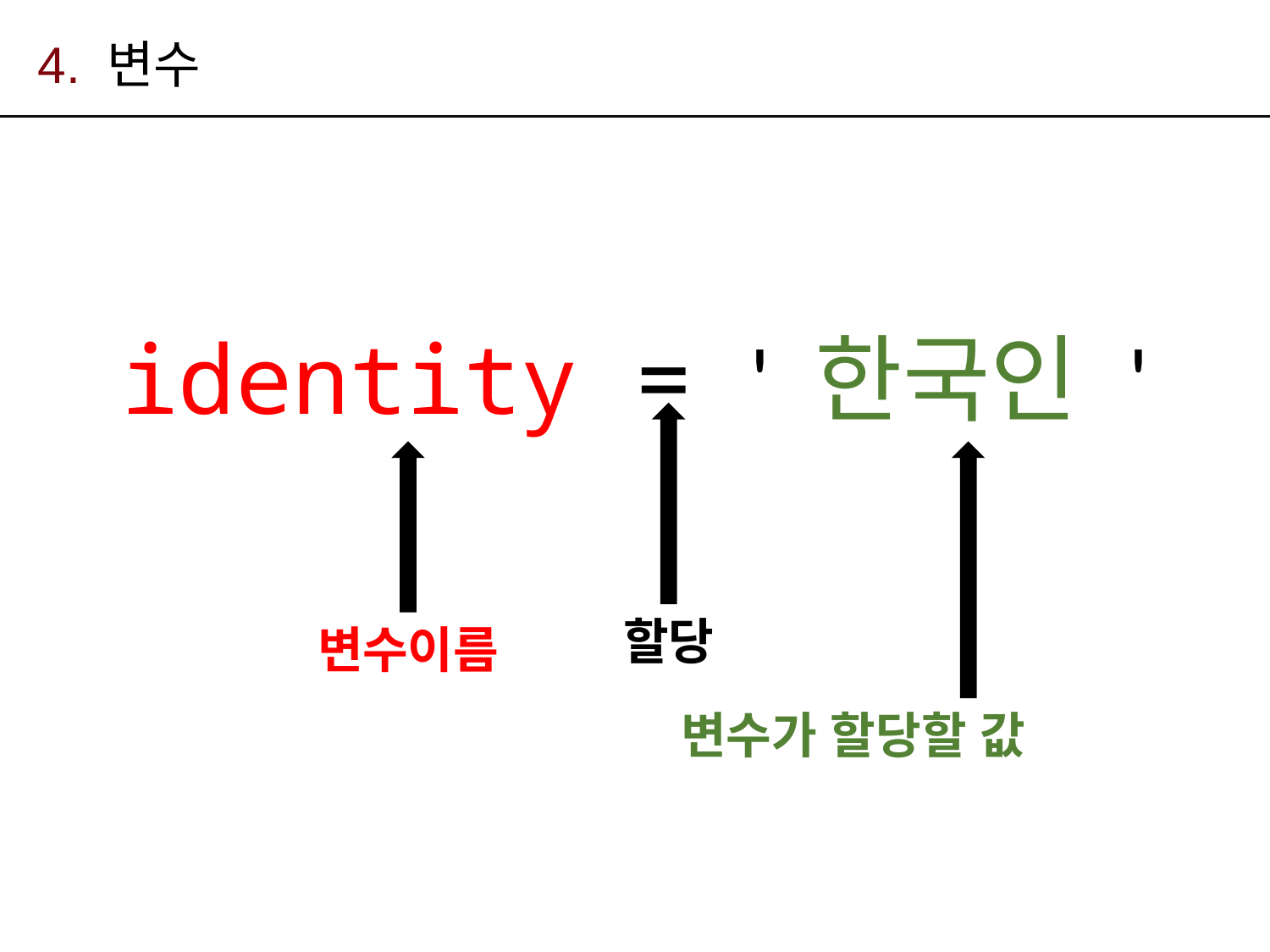

# 4. 변수
identity = ' 한국인 '

할당
변수이름
변수가 할당할 값